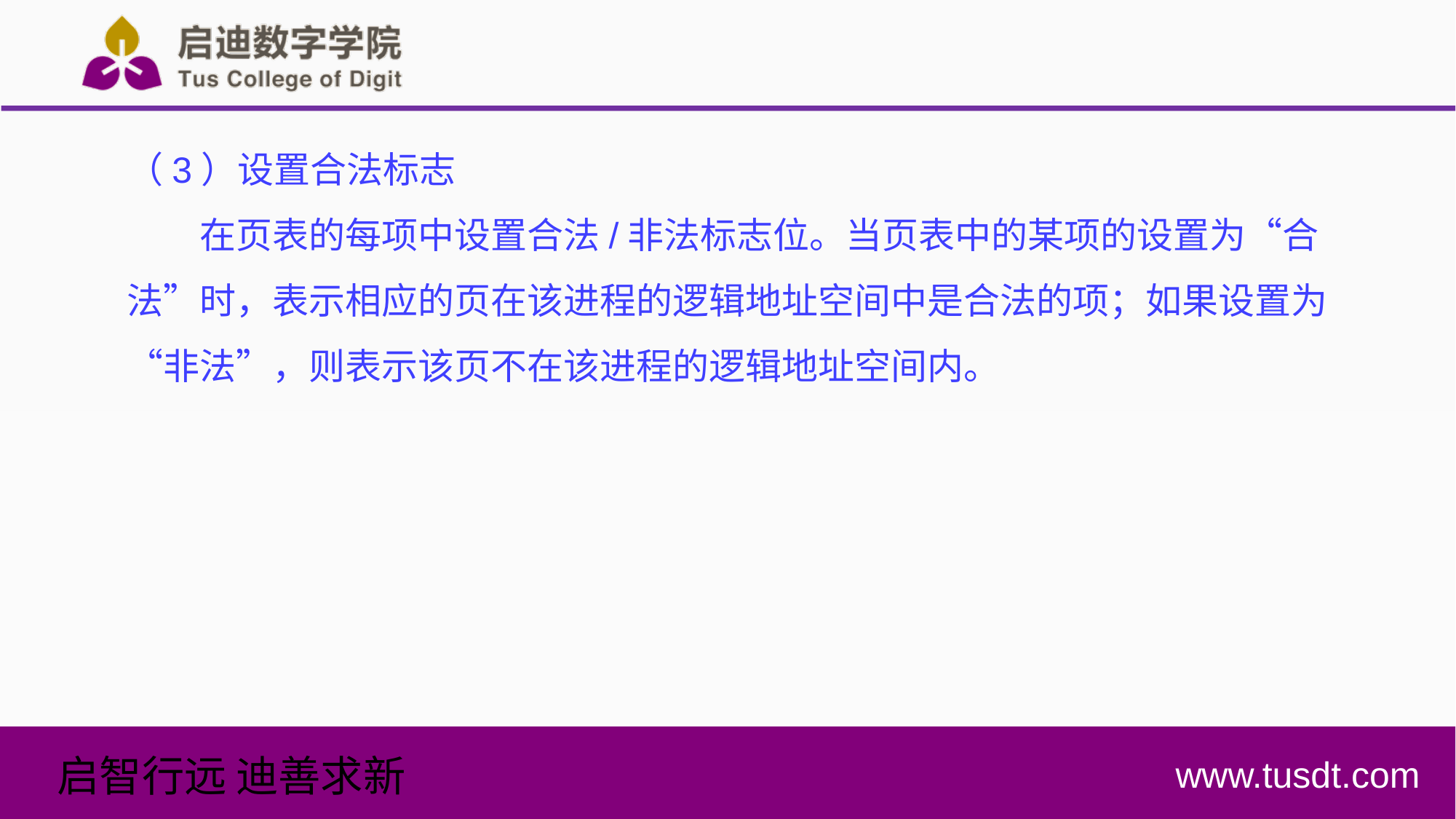

（3）设置合法标志
在页表的每项中设置合法/非法标志位。当页表中的某项的设置为“合法”时，表示相应的页在该进程的逻辑地址空间中是合法的项；如果设置为“非法”，则表示该页不在该进程的逻辑地址空间内。